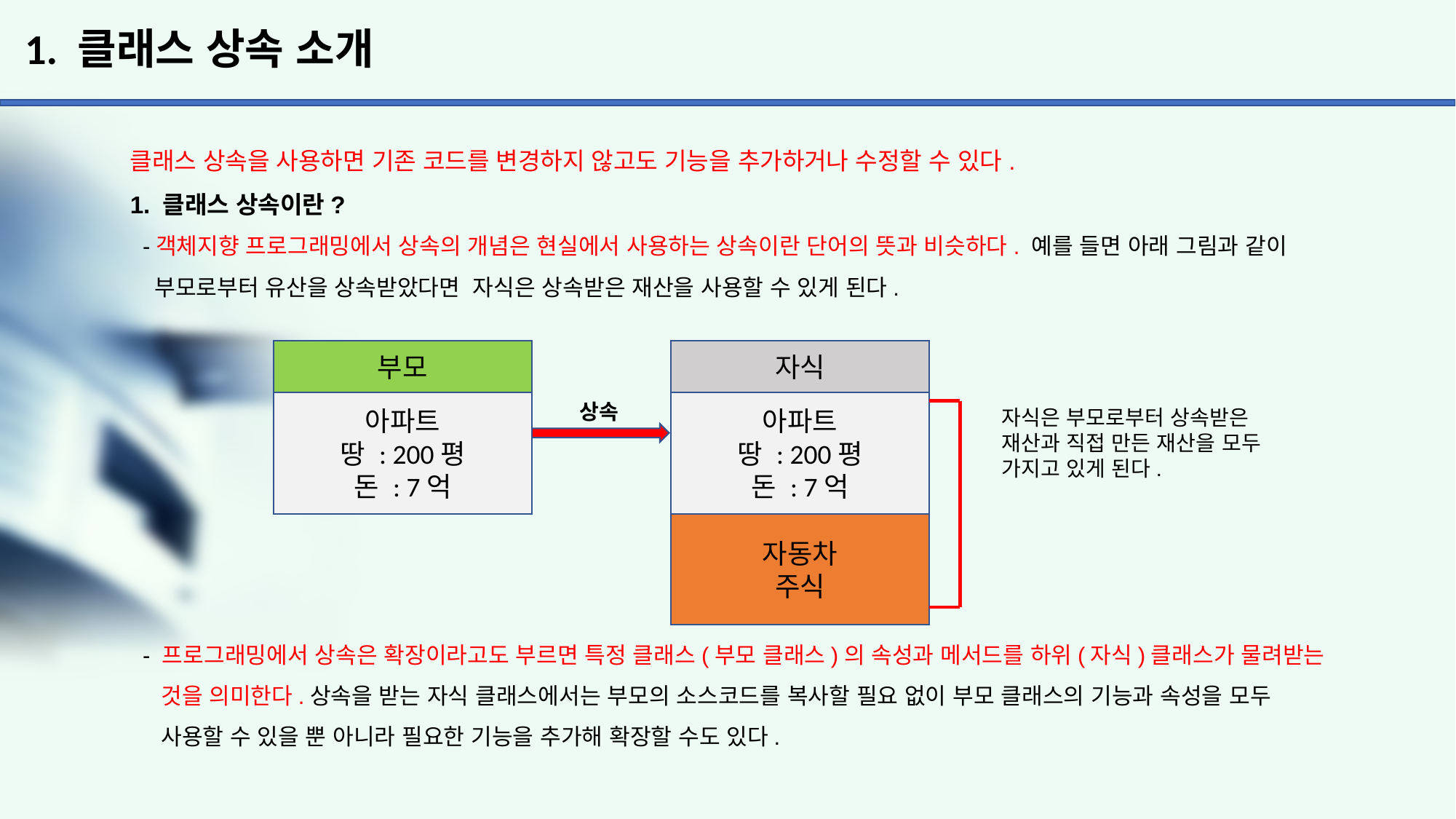

# 1. 클래스 상속 소개
클래스 상속을 사용하면 기존 코드를 변경하지 않고도 기능을 추가하거나 수정할 수 있다.
1. 클래스 상속이란?
  -객체지향 프로그래밍에서 상속의 개념은 현실에서 사용하는 상속이란 단어의 뜻과 비슷하다. 예를 들면 아래 그림과 같이
   부모로부터 유산을 상속받았다면  자식은 상속받은 재산을 사용할 수 있게 된다.

  - 프로그래밍에서 상속은 확장이라고도 부르면 특정 클래스(부모 클래스)의 속성과 메서드를 하위(자식)클래스가 물려받는
    것을 의미한다.상속을 받는 자식 클래스에서는 부모의 소스코드를 복사할 필요 없이 부모 클래스의 기능과 속성을 모두
    사용할 수 있을 뿐 아니라 필요한 기능을 추가해 확장할 수도 있다.
부모
자식
아파트
땅 : 200평
돈 : 7억
아파트
땅 : 200평
돈 : 7억
상속
자식은 부모로부터 상속받은
재산과 직접 만든 재산을 모두
가지고 있게 된다.

자동차
주식